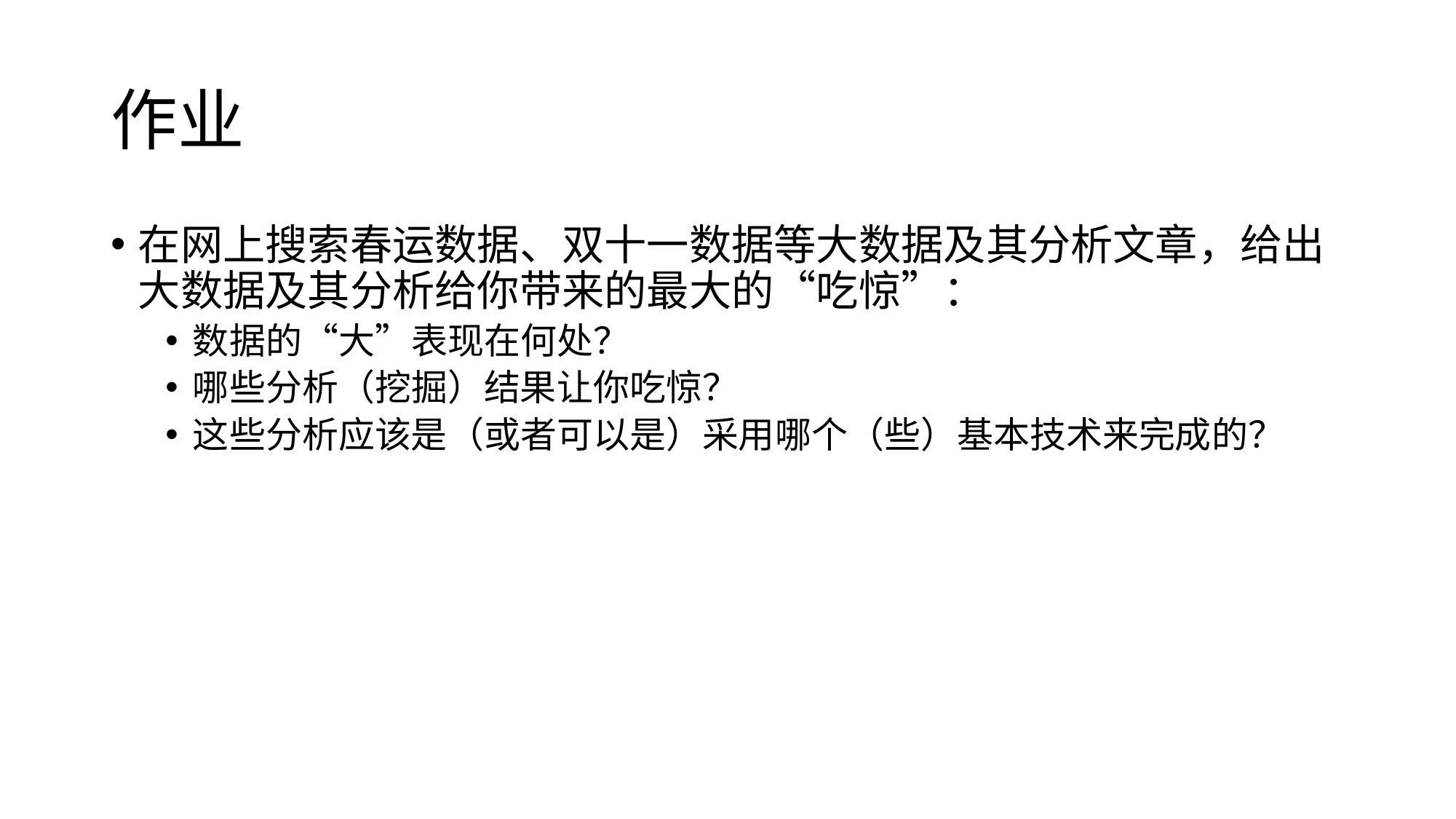

# 作业
在网上搜索春运数据、双十一数据等大数据及其分析文章，给出大数据及其分析给你带来的最大的“吃惊”：
数据的“大”表现在何处？
哪些分析（挖掘）结果让你吃惊？
这些分析应该是（或者可以是）采用哪个（些）基本技术来完成的？